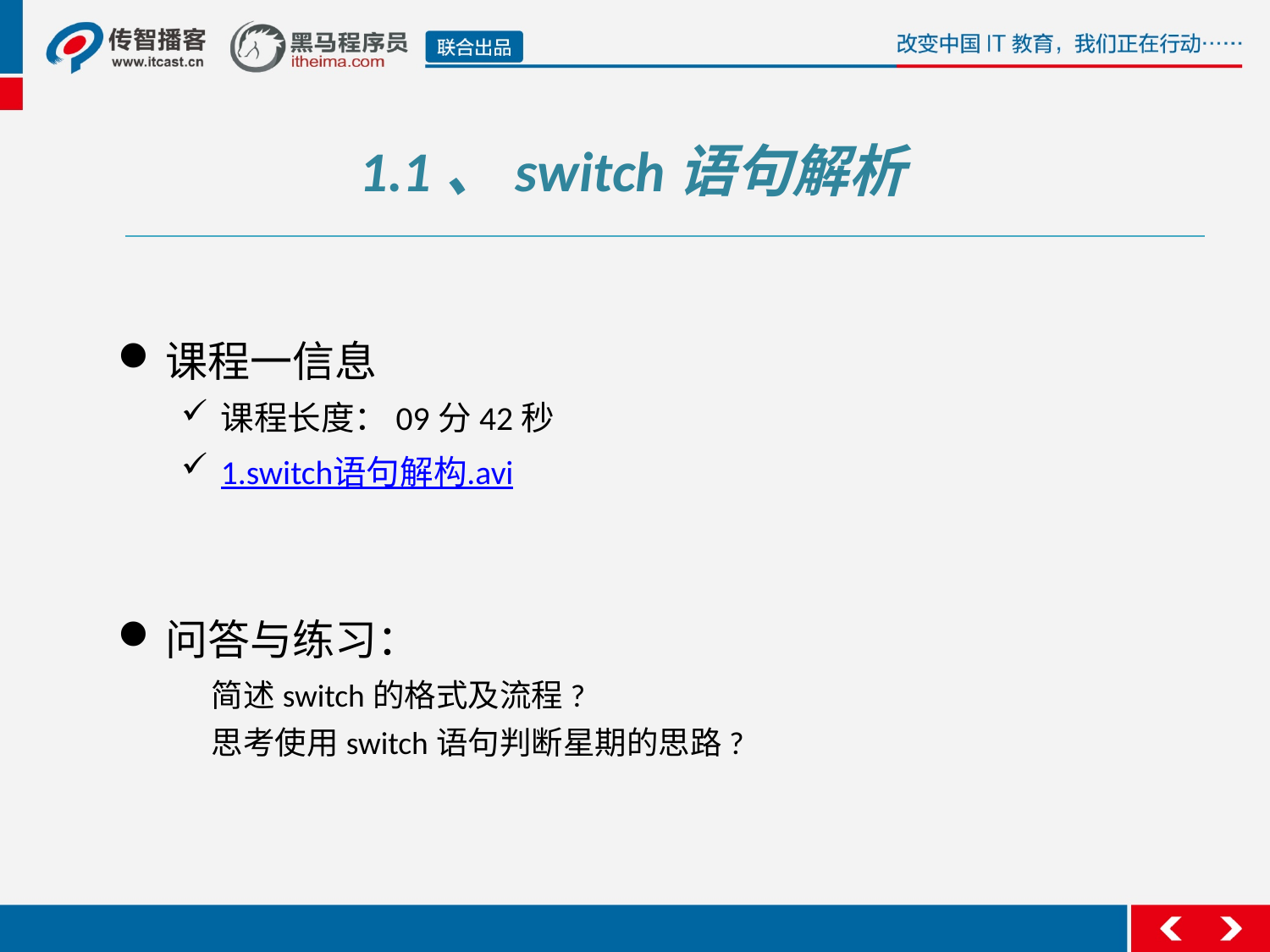

1.1、switch语句解析

课程一信息
课程长度：09分42秒
1.switch语句解构.avi

问答与练习：
            简述switch的格式及流程?
            思考使用switch语句判断星期的思路?